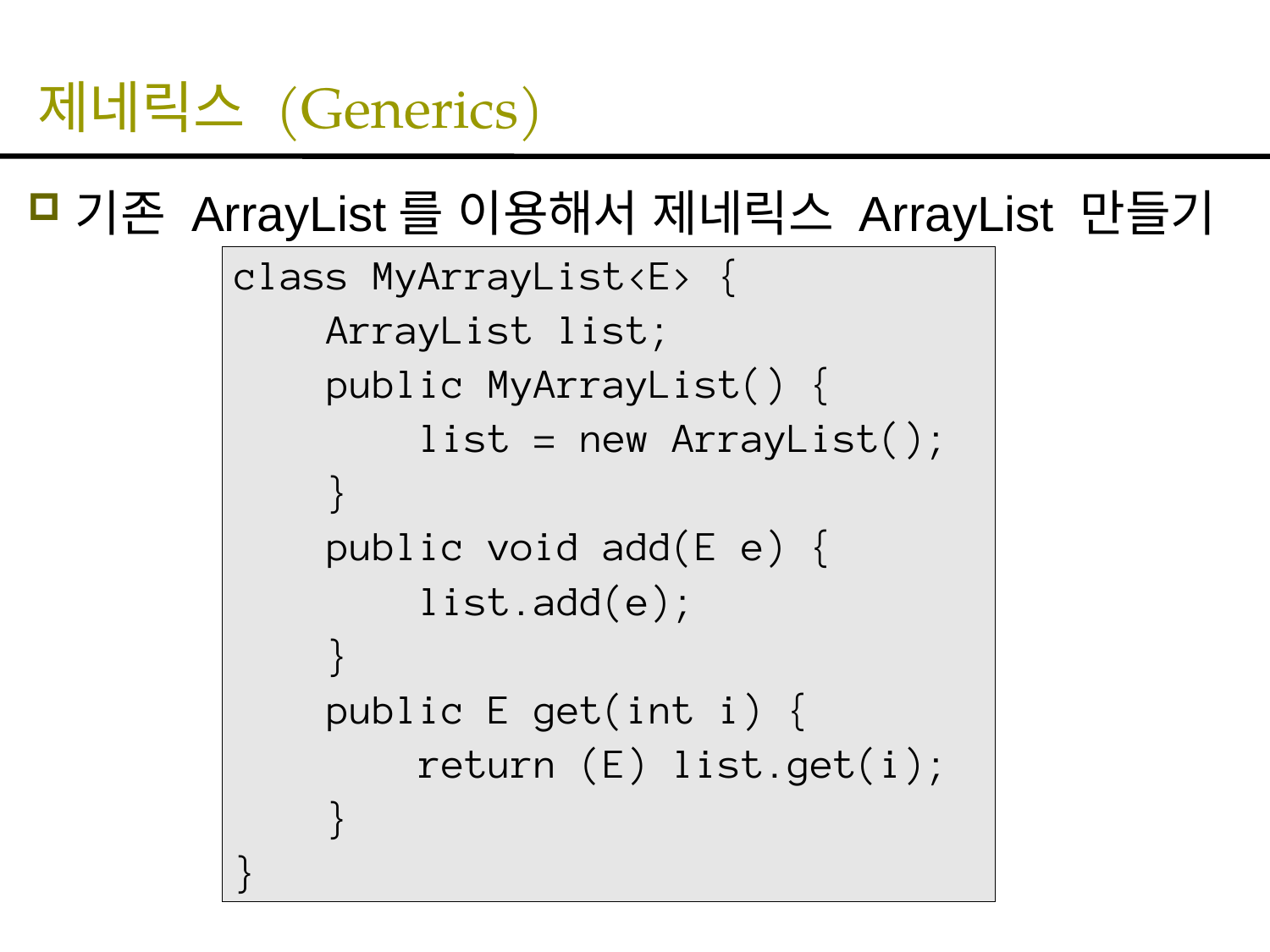

# 제네릭스 (Generics)
기존 ArrayList를 이용해서 제네릭스 ArrayList 만들기

class MyArrayList<E> {
    ArrayList list;
    public MyArrayList() {
        list = new ArrayList();
    }
    public void add(E e) {
        list.add(e);
    }
    public E get(int i) {
        return (E) list.get(i);
    }
}